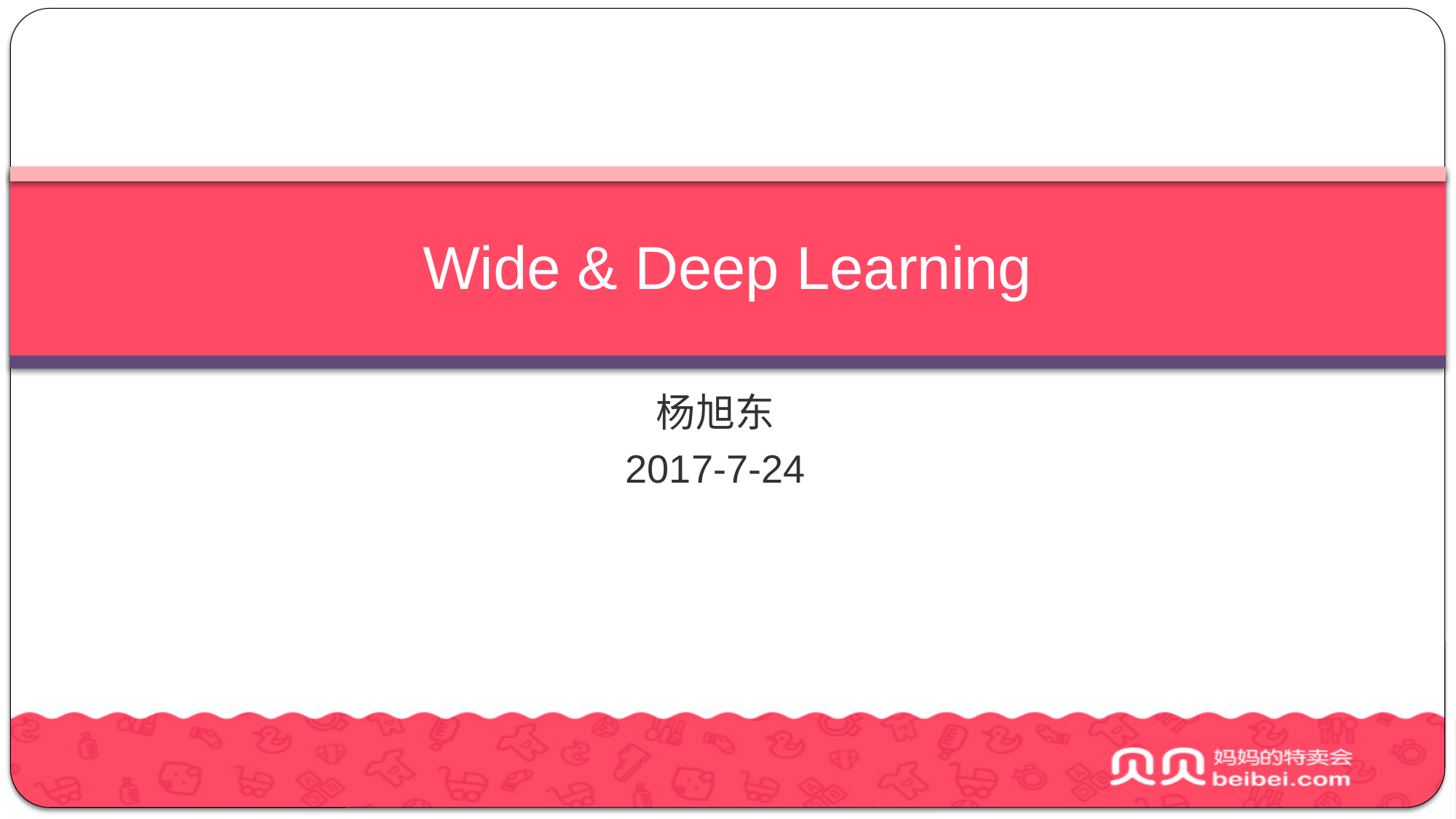

# Wide & Deep Learning
杨旭东
2017-7-24